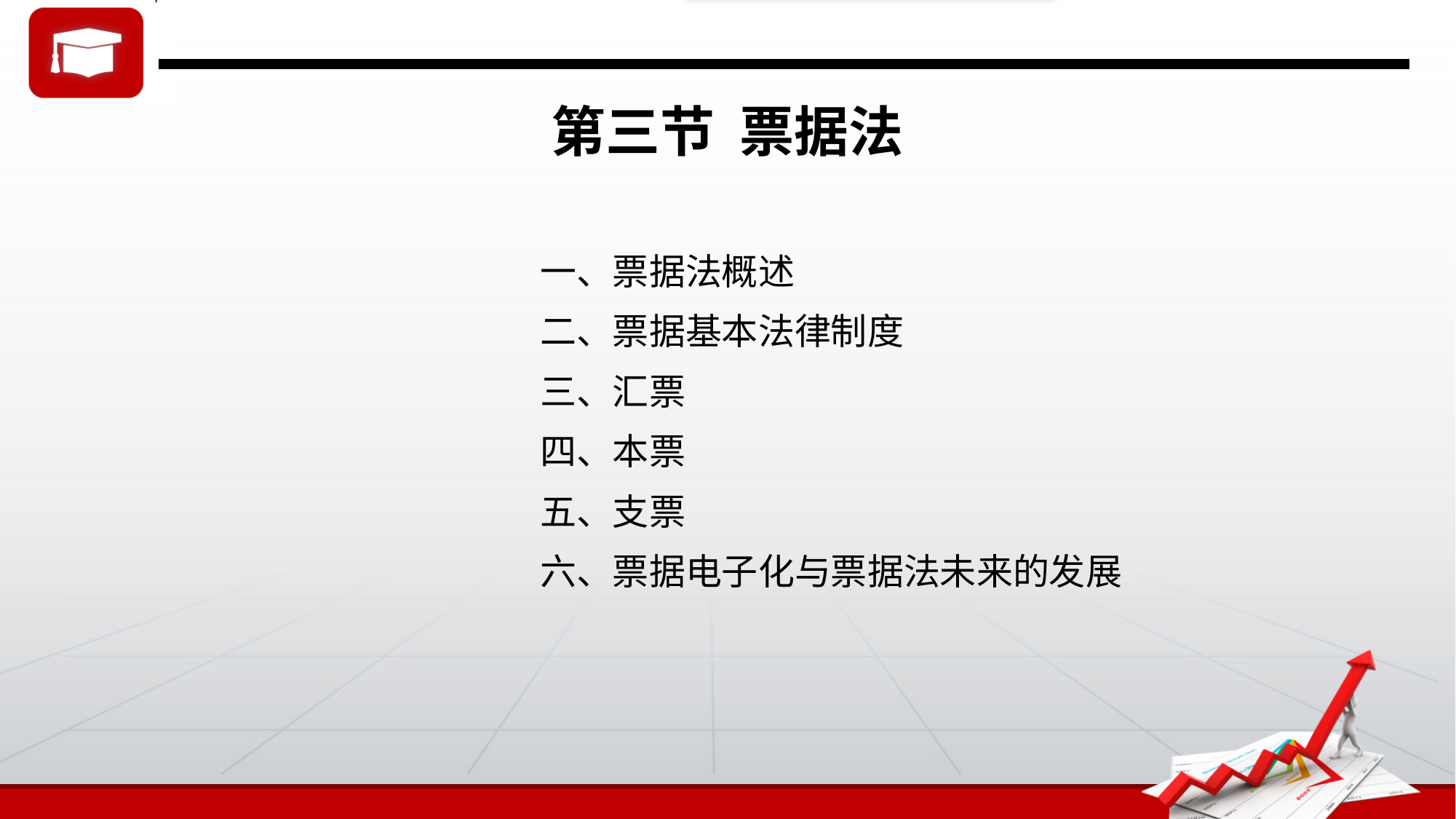

# 第三节  票据法
一、票据法概述
二、票据基本法律制度
三、汇票
四、本票
五、支票
六、票据电子化与票据法未来的发展